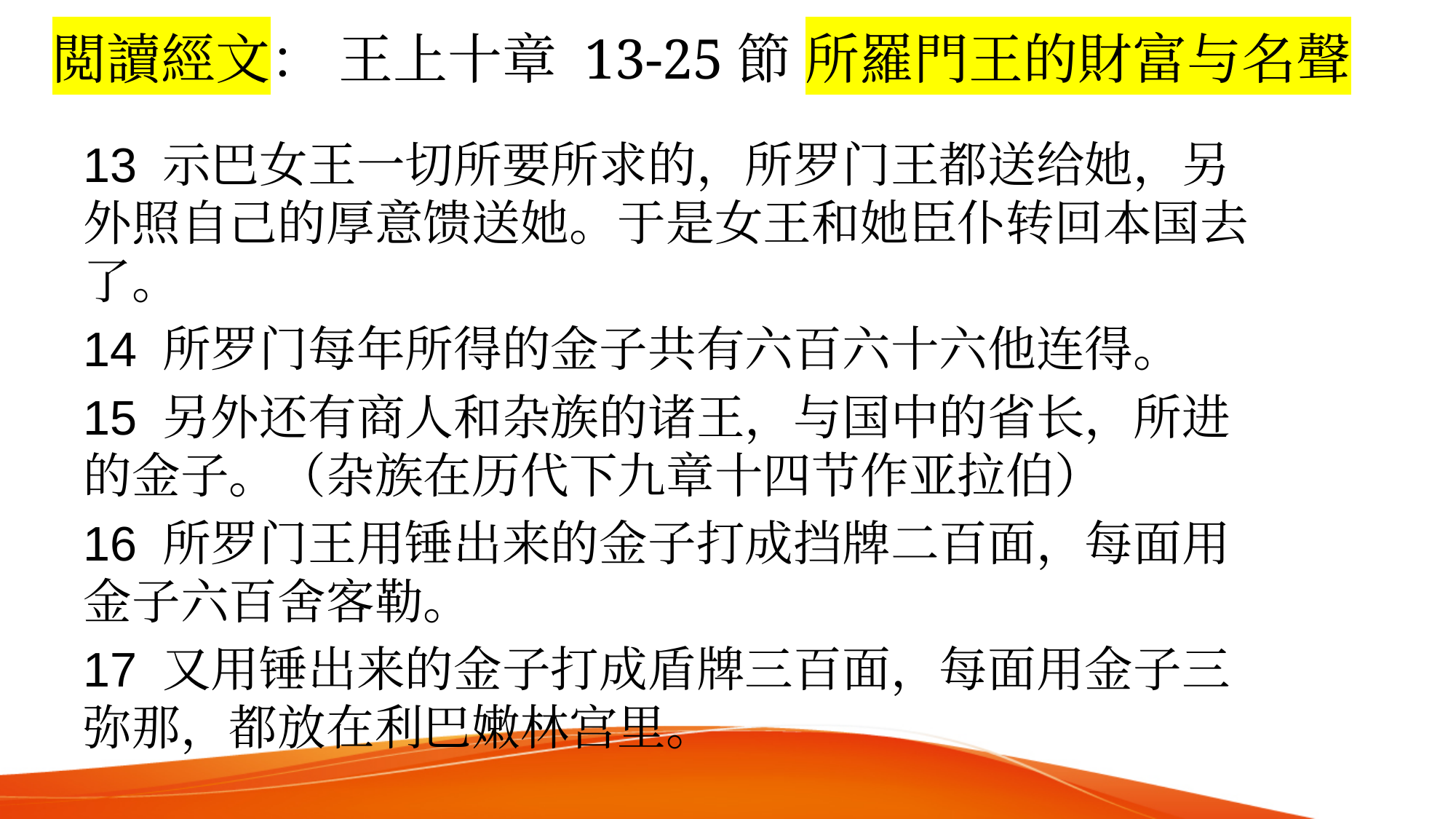

# 閲讀經文： 王上十章 13-25節 所羅門王的財富与名聲
13 示巴女王一切所要所求的，所罗门王都送给她，另外照自己的厚意馈送她。于是女王和她臣仆转回本国去了。
14 所罗门每年所得的金子共有六百六十六他连得。
15 另外还有商人和杂族的诸王，与国中的省长，所进的金子。（杂族在历代下九章十四节作亚拉伯）
16 所罗门王用锤出来的金子打成挡牌二百面，每面用金子六百舍客勒。
17 又用锤出来的金子打成盾牌三百面，每面用金子三弥那，都放在利巴嫩林宫里。